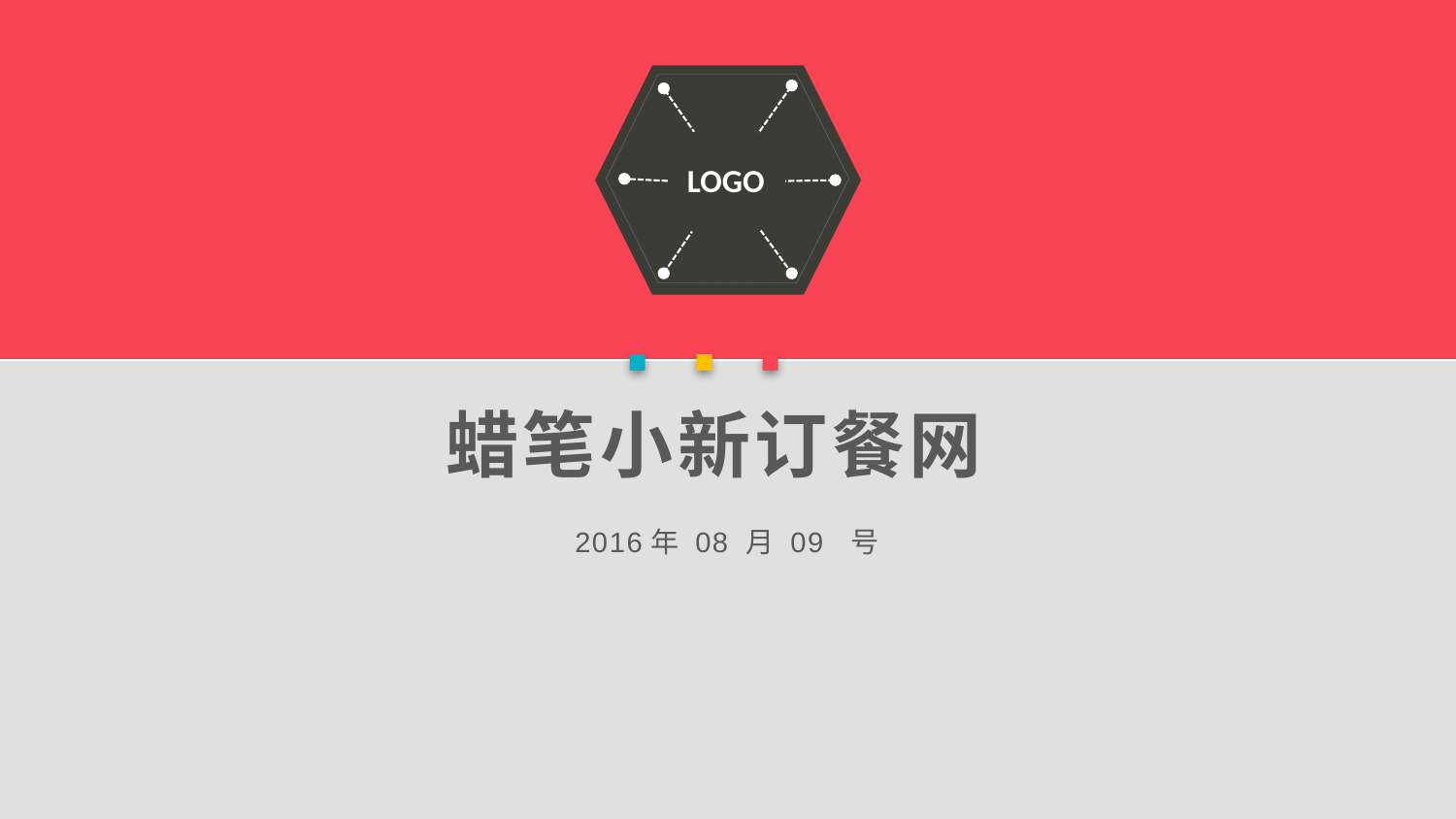

LOGO
· · ·
蜡笔小新订餐网
2016年 08 月 09  号